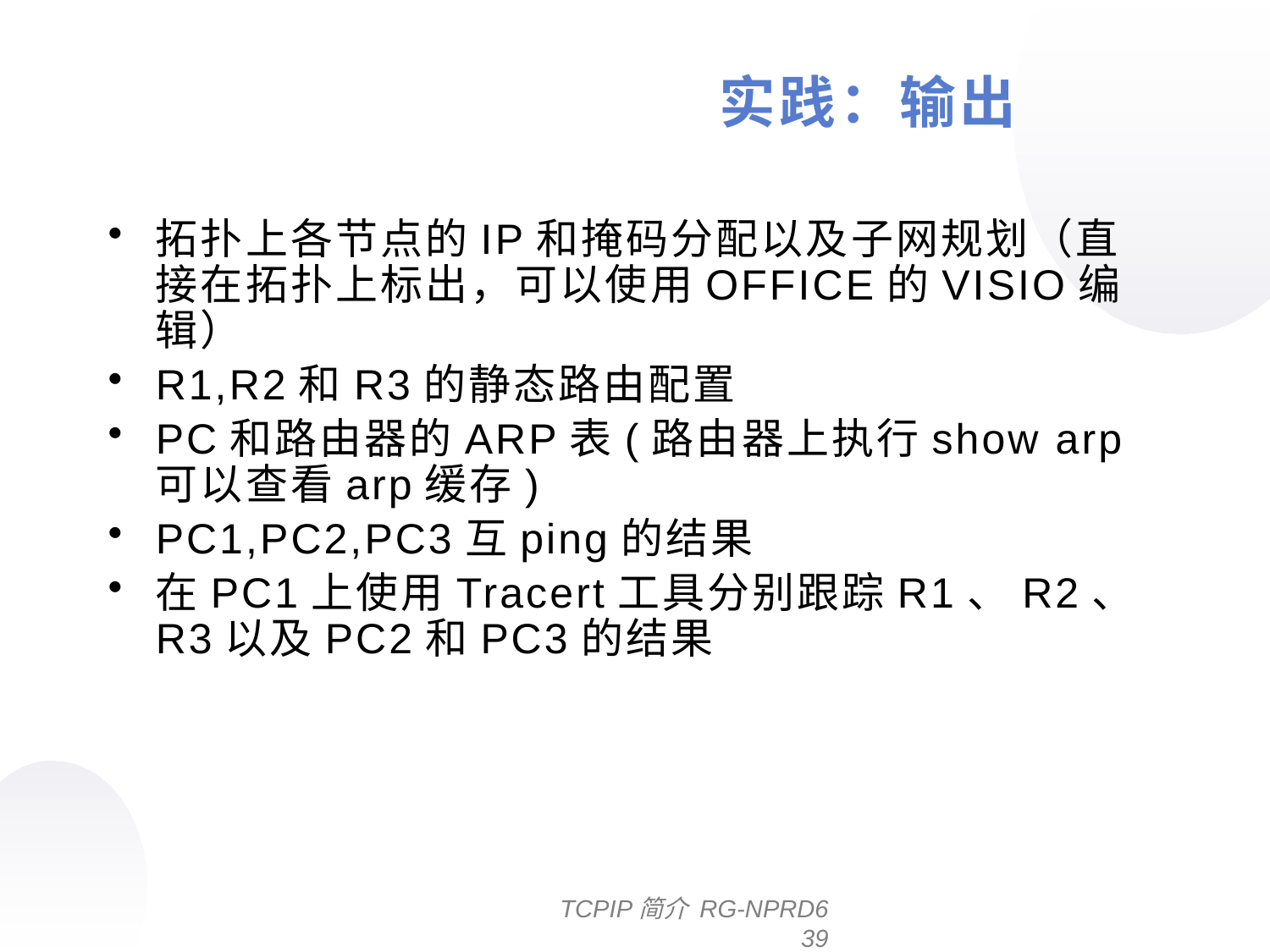

实践：输出
拓扑上各节点的IP和掩码分配以及子网规划（直接在拓扑上标出，可以使用OFFICE的VISIO编辑）
R1,R2和R3的静态路由配置
PC和路由器的ARP表(路由器上执行show arp可以查看arp缓存)
PC1,PC2,PC3互ping的结果
在PC1上使用Tracert工具分别跟踪R1、R2、R3以及PC2和PC3的结果

TCPIP简介 RG-NPRD6
39